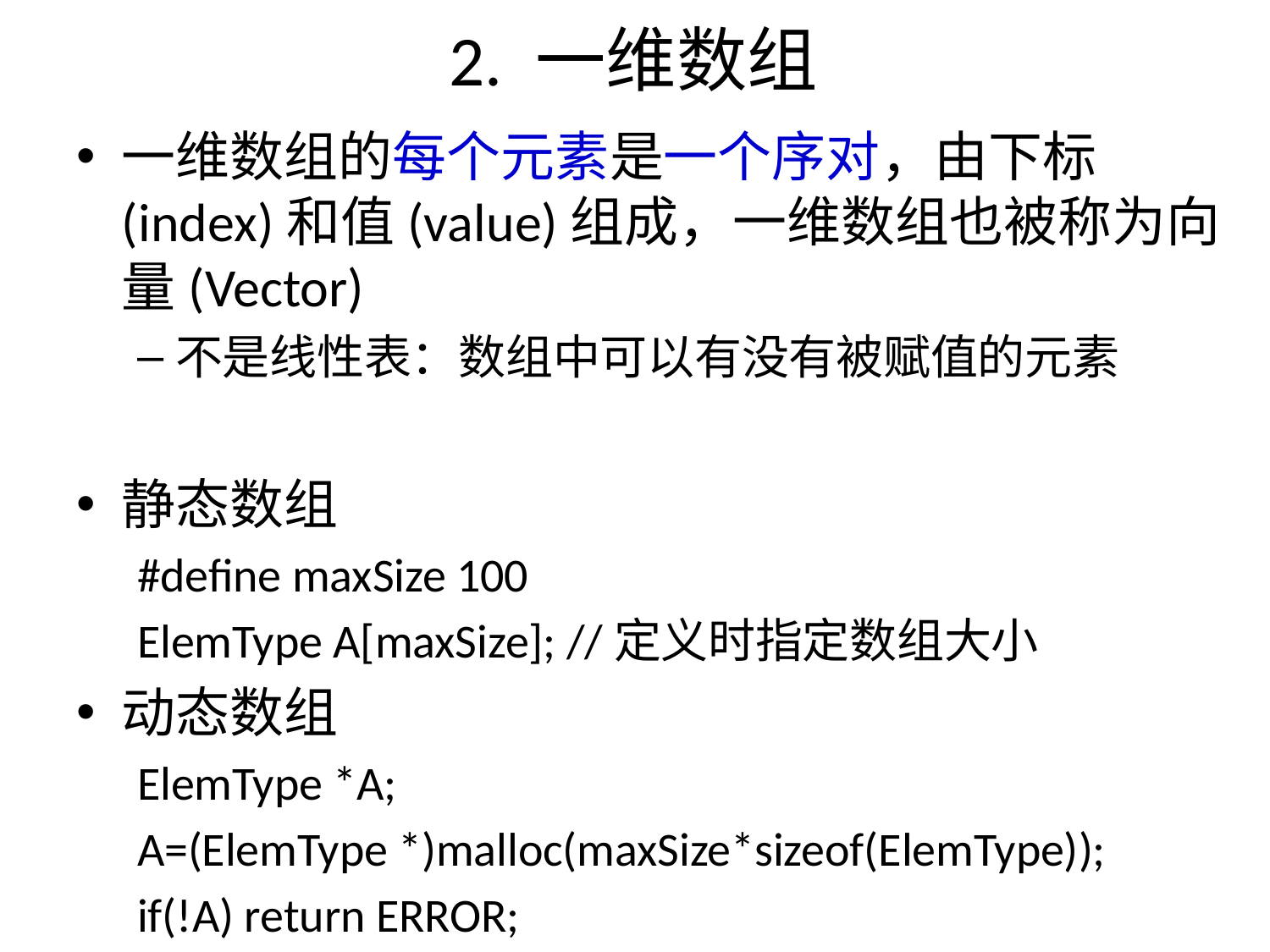

# 2. 一维数组
一维数组的每个元素是一个序对，由下标(index)和值(value)组成，一维数组也被称为向量(Vector)
不是线性表：数组中可以有没有被赋值的元素

静态数组
#define maxSize 100
ElemType A[maxSize]; //定义时指定数组大小
动态数组
ElemType *A;
A=(ElemType *)malloc(maxSize*sizeof(ElemType));
if(!A) return ERROR;